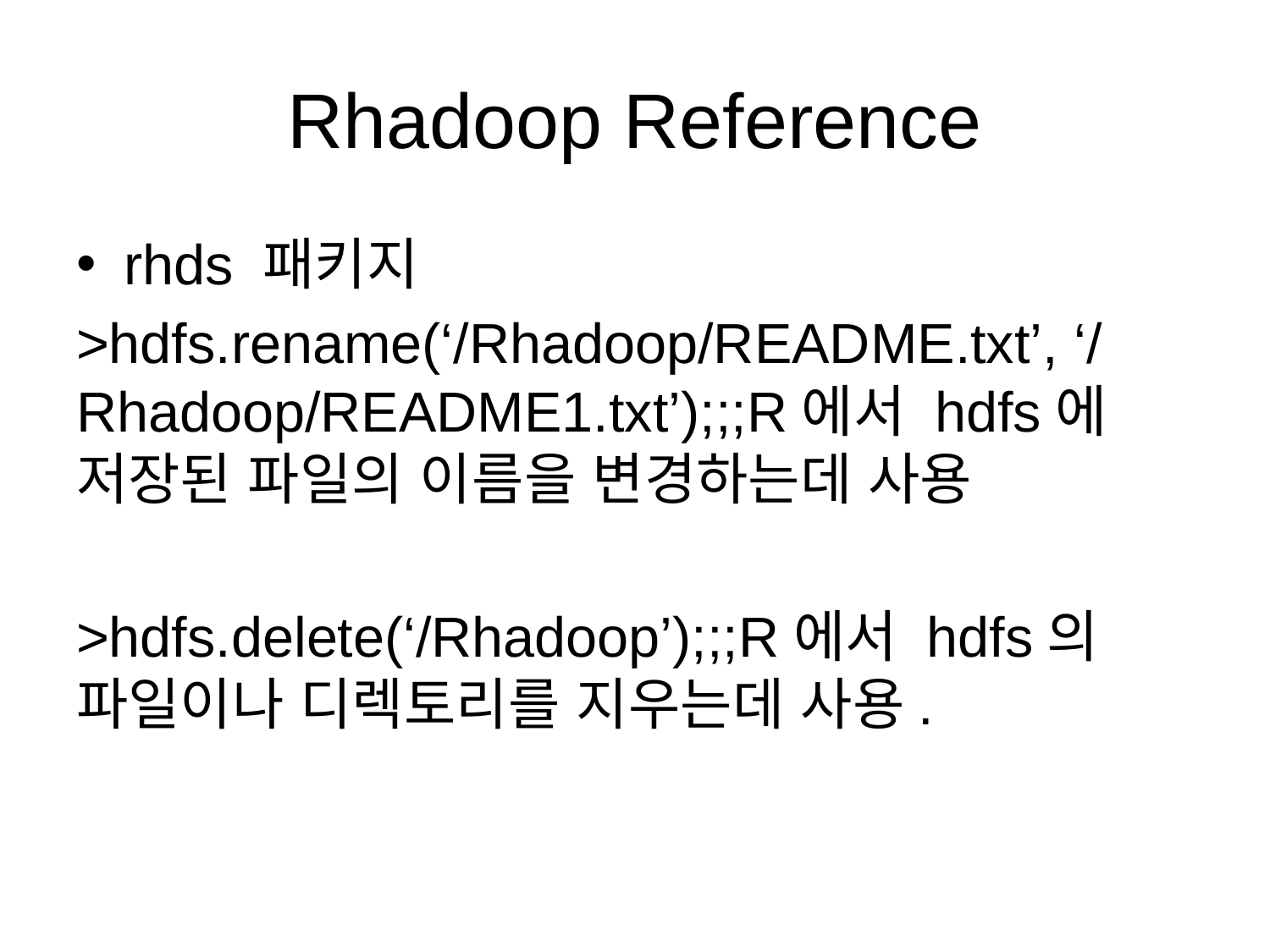

# Rhadoop Reference
rhds 패키지
>hdfs.rename(‘/Rhadoop/README.txt’, ‘/Rhadoop/README1.txt’);;;R에서 hdfs에 저장된 파일의 이름을 변경하는데 사용

>hdfs.delete(‘/Rhadoop’);;;R에서 hdfs의 파일이나 디렉토리를 지우는데 사용.